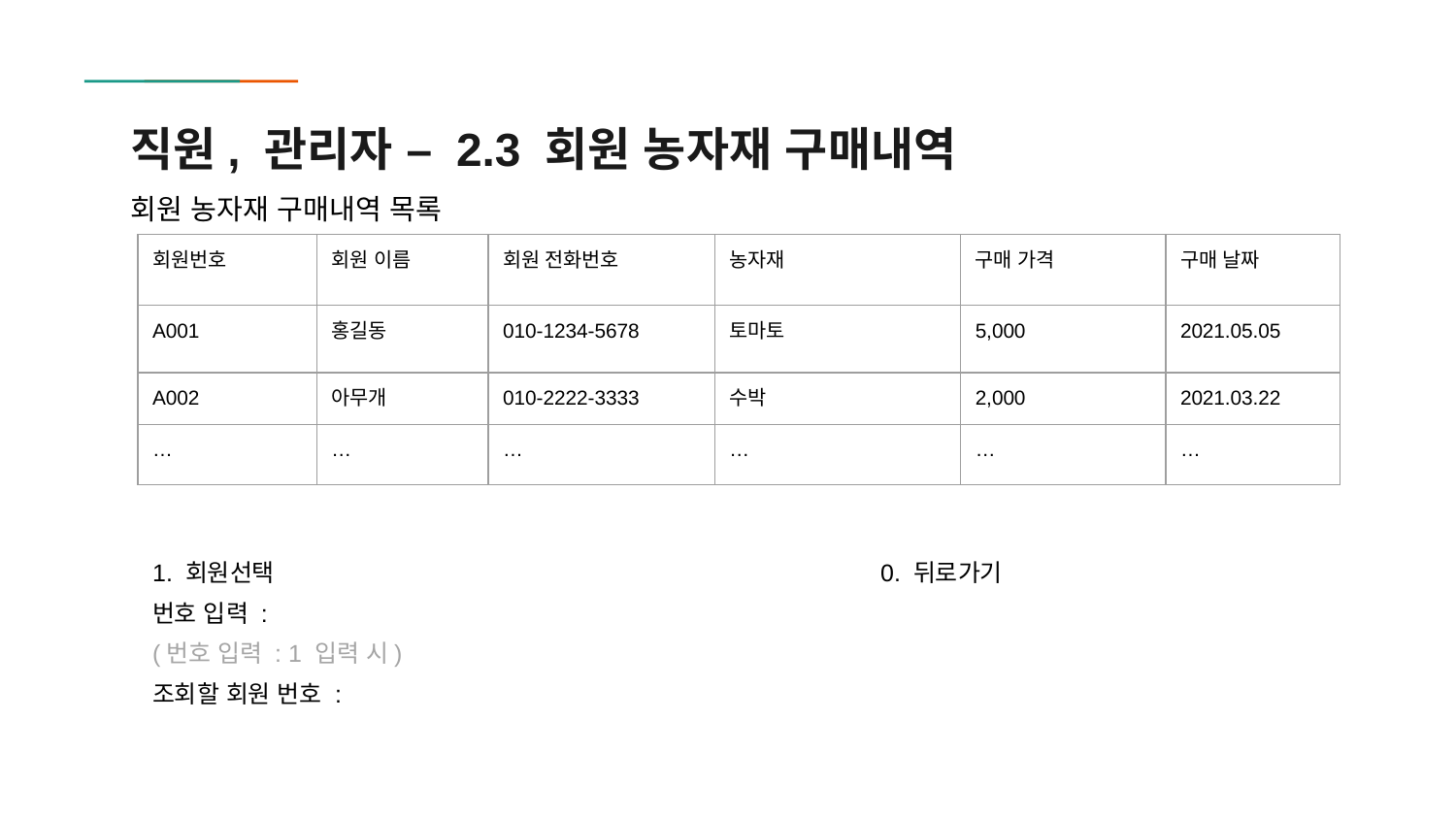

# 직원, 관리자 – 2.3 회원 농자재 구매내역
회원 농자재 구매내역 목록
| 회원번호 | 회원 이름 | 회원 전화번호 | 농자재 | 구매 가격 | 구매 날짜 |
| --- | --- | --- | --- | --- | --- |
| A001 | 홍길동 | 010-1234-5678 | 토마토 | 5,000 | 2021.05.05 |
| A002 | 아무개 | 010-2222-3333 | 수박 | 2,000 | 2021.03.22 |
| … | … | … | … | … | … |
1. 회원선택 					0. 뒤로가기
번호 입력 :
(번호 입력 : 1 입력 시)
조회할 회원 번호 :